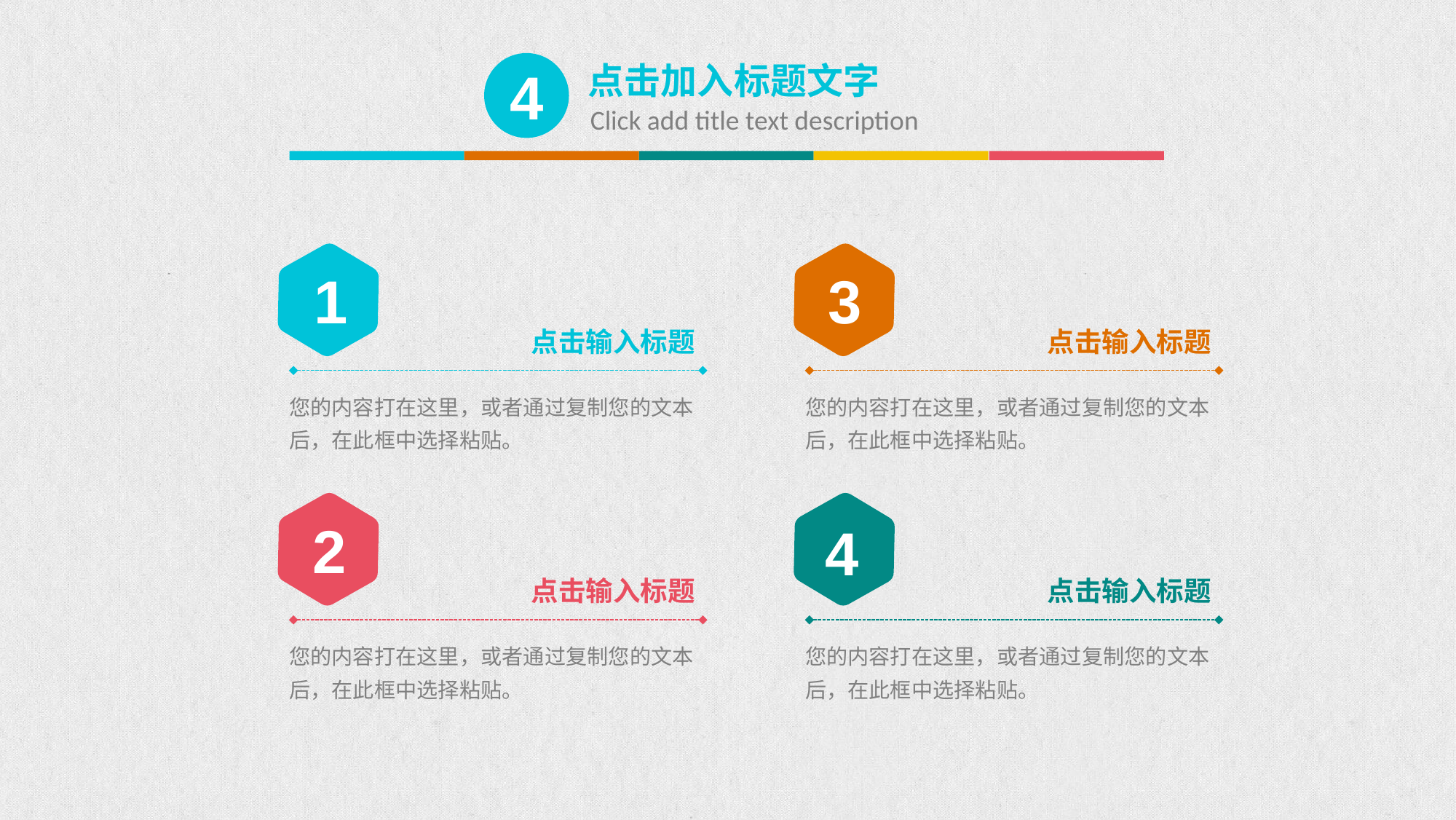

4
点击加入标题文字
Click add title text description

1
3
点击输入标题
点击输入标题
您的内容打在这里，或者通过复制您的文本后，在此框中选择粘贴。
您的内容打在这里，或者通过复制您的文本后，在此框中选择粘贴。

2
4
点击输入标题
点击输入标题
您的内容打在这里，或者通过复制您的文本后，在此框中选择粘贴。
您的内容打在这里，或者通过复制您的文本后，在此框中选择粘贴。